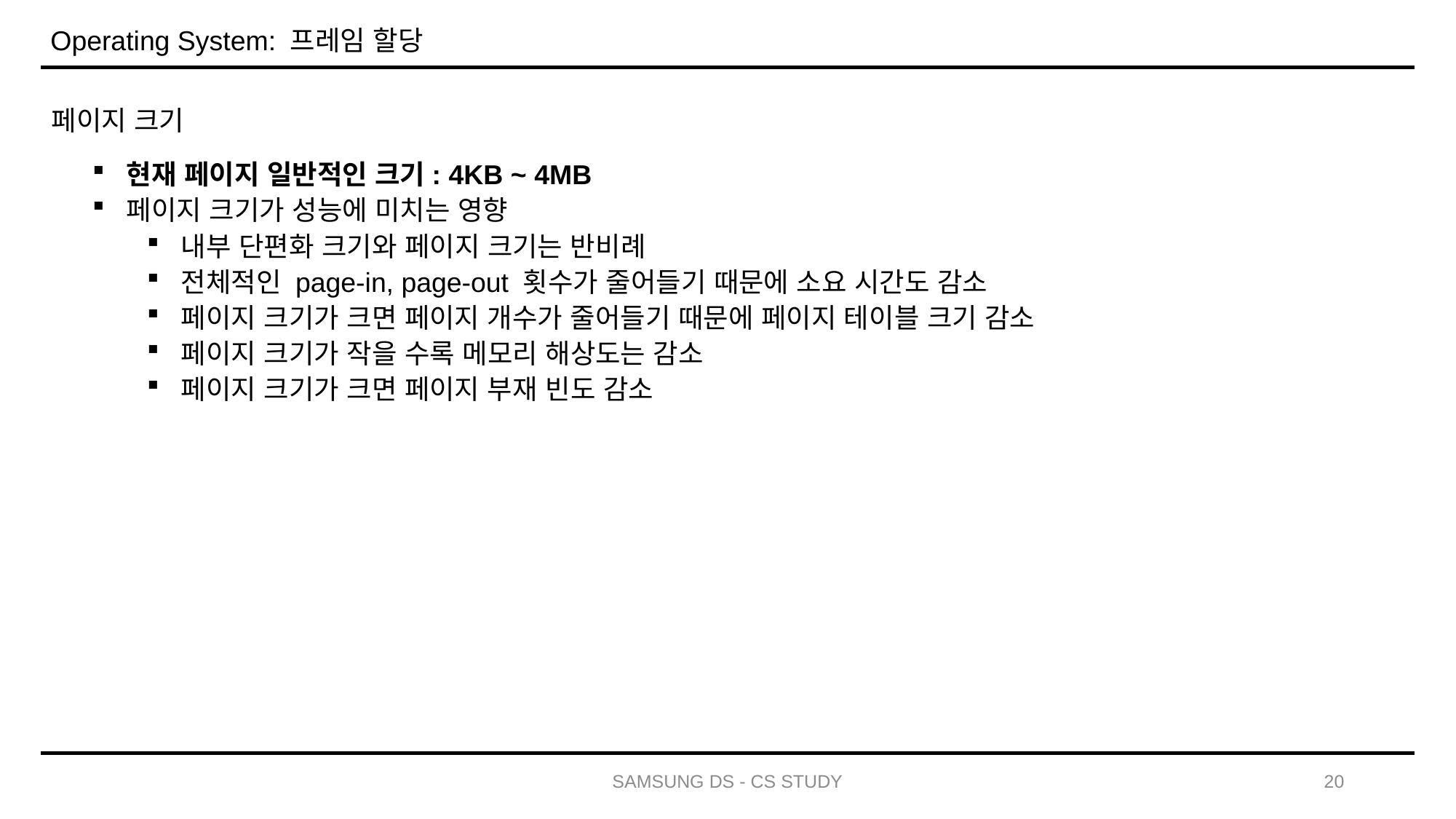

Operating System: 프레임 할당
페이지 크기
현재 페이지 일반적인 크기: 4KB ~ 4MB
페이지 크기가 성능에 미치는 영향
내부 단편화 크기와 페이지 크기는 반비례
전체적인 page-in, page-out 횟수가 줄어들기 때문에 소요 시간도 감소
페이지 크기가 크면 페이지 개수가 줄어들기 때문에 페이지 테이블 크기 감소
페이지 크기가 작을 수록 메모리 해상도는 감소
페이지 크기가 크면 페이지 부재 빈도 감소
SAMSUNG DS - CS STUDY
20